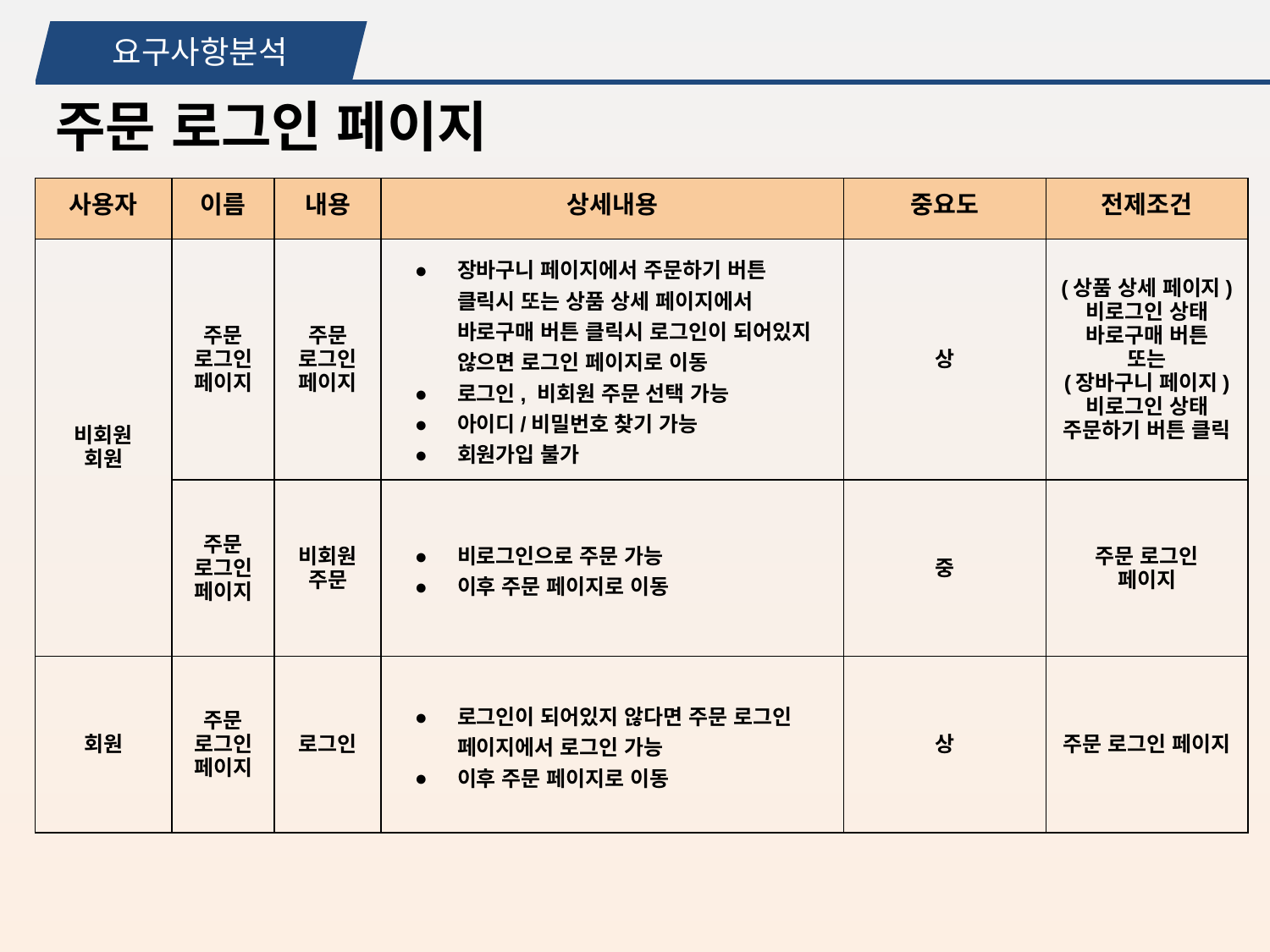

요구사항분석

주문 로그인 페이지
| 사용자 | 이름 | 내용 | 상세내용 | 중요도 | 전제조건 |
| --- | --- | --- | --- | --- | --- |
| 비회원 회원 | 주문 로그인 페이지 | 주문 로그인 페이지 | 장바구니 페이지에서 주문하기 버튼 클릭시 또는 상품 상세 페이지에서 바로구매 버튼 클릭시 로그인이 되어있지 않으면 로그인 페이지로 이동 로그인, 비회원 주문 선택 가능 아이디/비밀번호 찾기 가능 회원가입 불가 | 상 | (상품 상세 페이지) 비로그인 상태 바로구매 버튼 또는 (장바구니 페이지) 비로그인 상태 주문하기 버튼 클릭 |
|  | 주문 로그인 페이지 | 비회원 주문 | 비로그인으로 주문 가능 이후 주문 페이지로 이동 | 중 | 주문 로그인 페이지 |
| 회원 | 주문 로그인 페이지 | 로그인 | 로그인이 되어있지 않다면 주문 로그인 페이지에서 로그인 가능 이후 주문 페이지로 이동 | 상 | 주문 로그인 페이지 |